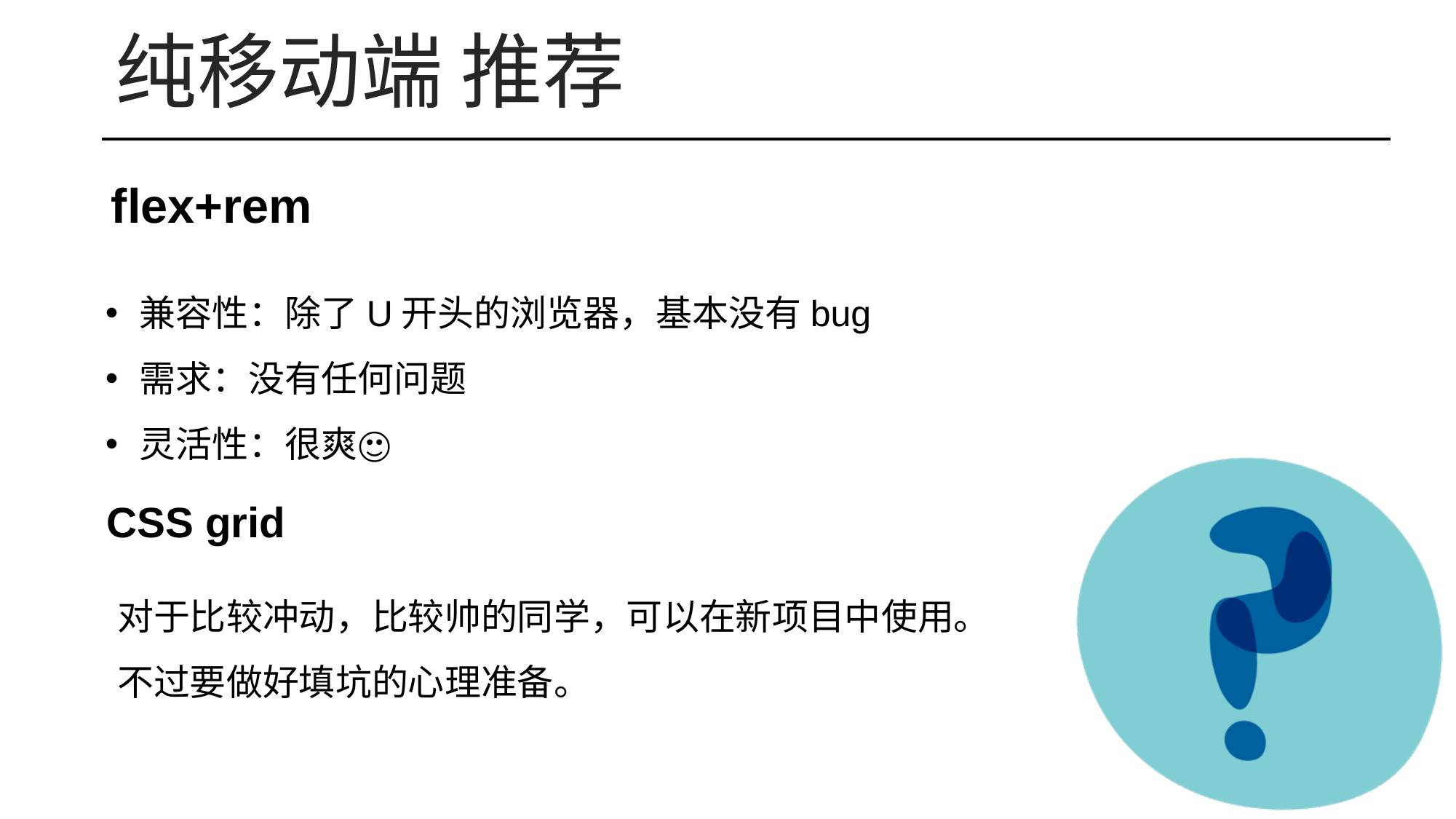

纯移动端 推荐
flex+rem
兼容性：除了U开头的浏览器，基本没有bug
需求：没有任何问题
灵活性：很爽🙂
CSS grid
对于比较冲动，比较帅的同学，可以在新项目中使用。
不过要做好填坑的心理准备。